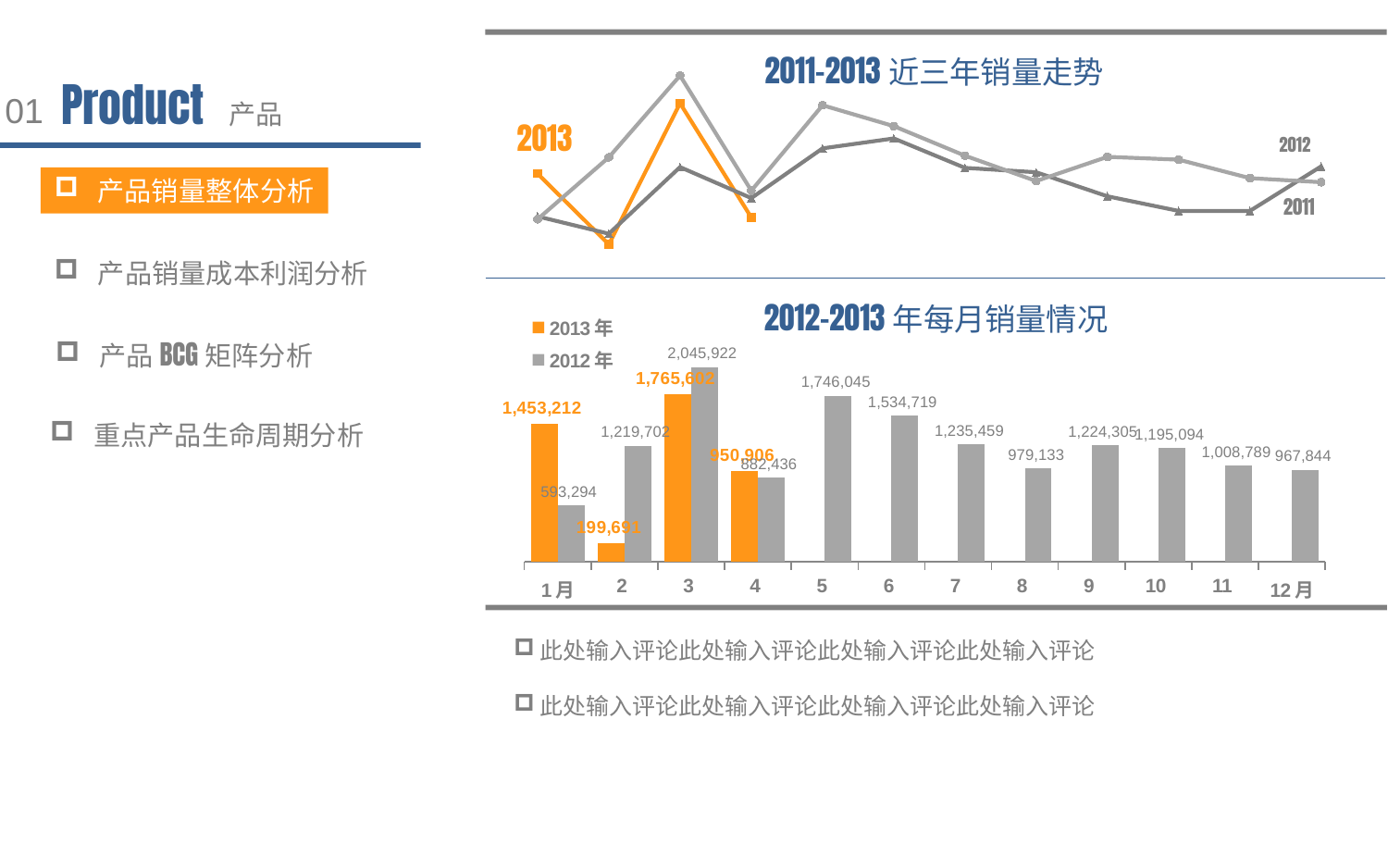

### Chart

| Category | 13年 | 12年  | 11年  |
|---|---|---|---|
| 1月  | 1053212.0 | 621942.0 | 593294.0 |
| 2  | 339691.0 | 446955.0 | 1219702.0 |
| 3  | 1765602.0 | 1120363.0 | 2045922.0 |
| 4  | 610906.0 | 807351.0 | 882436.0 |
| 5  | None | 1310214.0 | 1746044.9 |
| 6  | None | 1410632.0 | 1534719.0 |
| 7  | None | 1112634.0 | 1235459.0 |
| 8  | None | 1068230.0 | 979133.0 |
| 9  | None | 825500.0 | 1224305.0 |
| 10  | None | 677273.0 | 1195094.0 |
| 11  | None | 677454.0 | 1008789.0 |
| 12月 | None | 1127361.0 | 967844.0 |
2011-2013近三年销量走势
Product 产品
01
2013
2012
2011

产品销量整体分析

### Chart

| Category | 2013年 | 2012年 |
|---|---|---|
| 1月 | 1453212.0 | 593294.0 |
| 2  | 199691.0 | 1219702.0 |
| 3  | 1765602.0 | 2045922.0 |
| 4  | 950906.0 | 882436.0 |
| 5  | None | 1746044.9 |
| 6  | None | 1534719.0 |
| 7  | None | 1235459.0 |
| 8  | None | 979133.0 |
| 9  | None | 1224305.0 |
| 10  | None | 1195094.0 |
| 11  | None | 1008789.0 |
| 12月 | None | 967844.0 |
产品销量成本利润分析
2012-2013年每月销量情况
产品BCG矩阵分析
重点产品生命周期分析

此处输入评论此处输入评论此处输入评论此处输入评论

此处输入评论此处输入评论此处输入评论此处输入评论